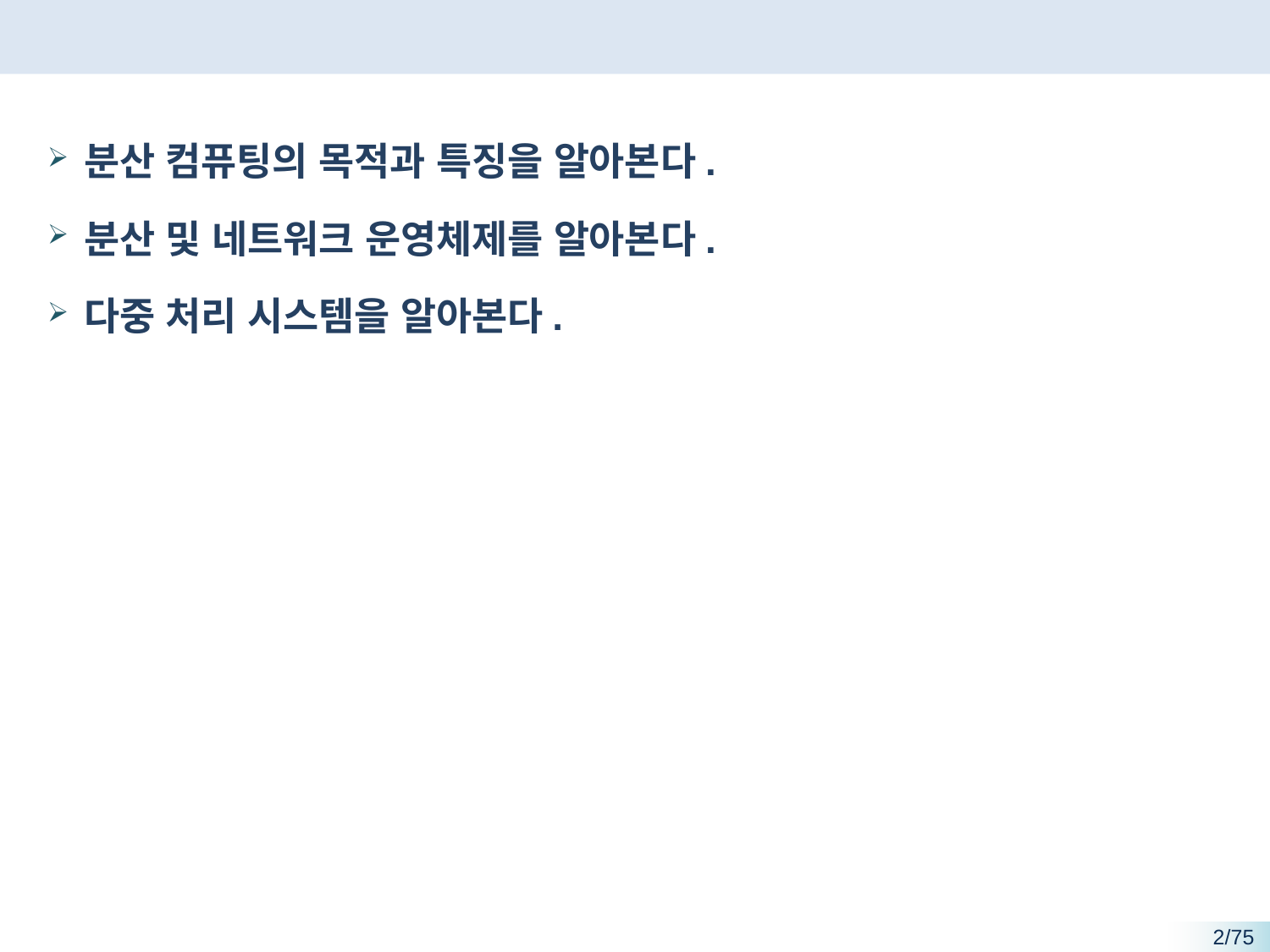

#
분산 컴퓨팅의 목적과 특징을 알아본다.
분산 및 네트워크 운영체제를 알아본다.
다중 처리 시스템을 알아본다.